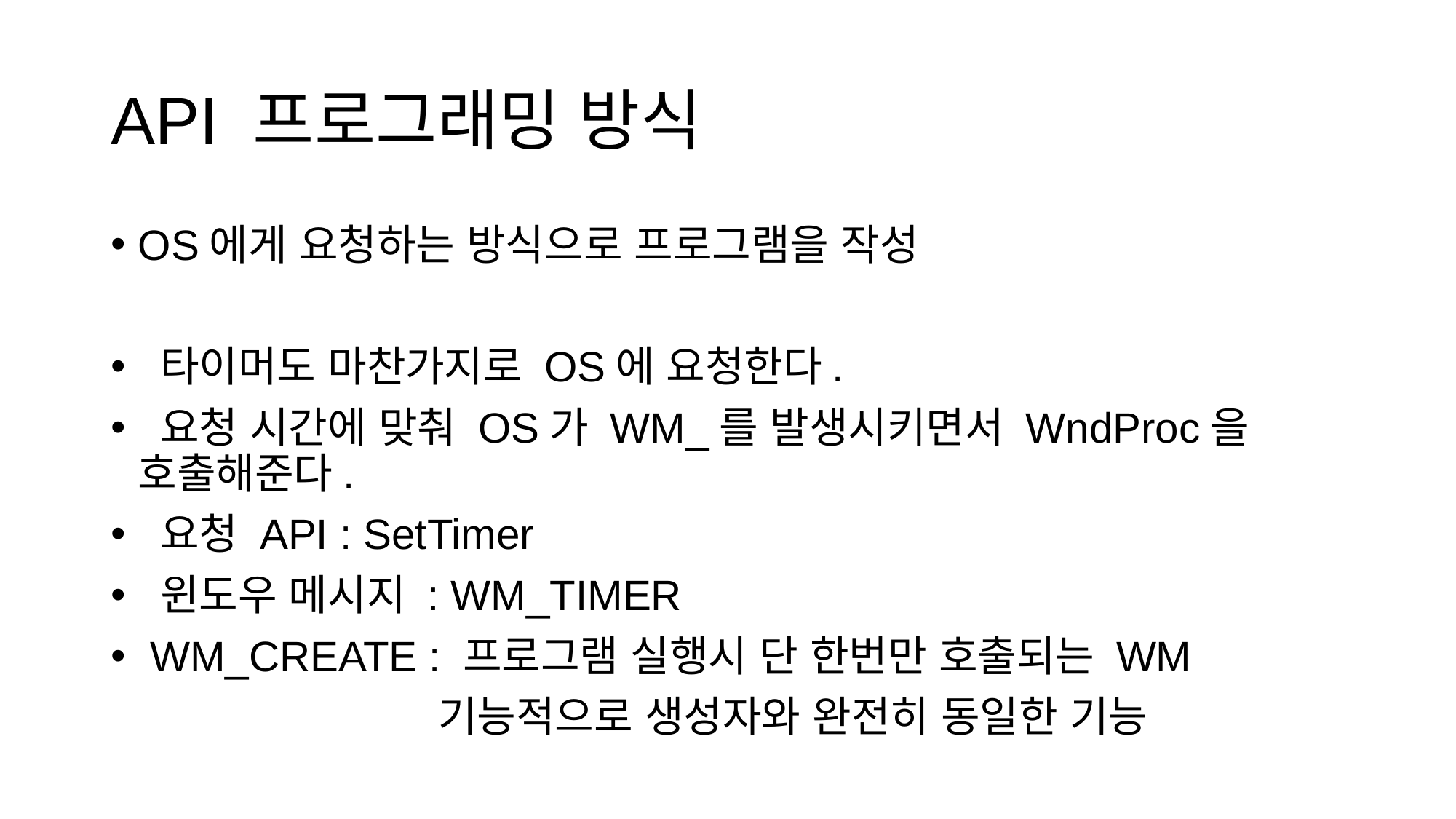

# API 프로그래밍 방식
OS에게 요청하는 방식으로 프로그램을 작성

 타이머도 마찬가지로 OS에 요청한다.
 요청 시간에 맞춰 OS가 WM_를 발생시키면서 WndProc을 호출해준다.
 요청 API : SetTimer
 윈도우 메시지 : WM_TIMER
 WM_CREATE : 프로그램 실행시 단 한번만 호출되는 WM
			기능적으로 생성자와 완전히 동일한 기능